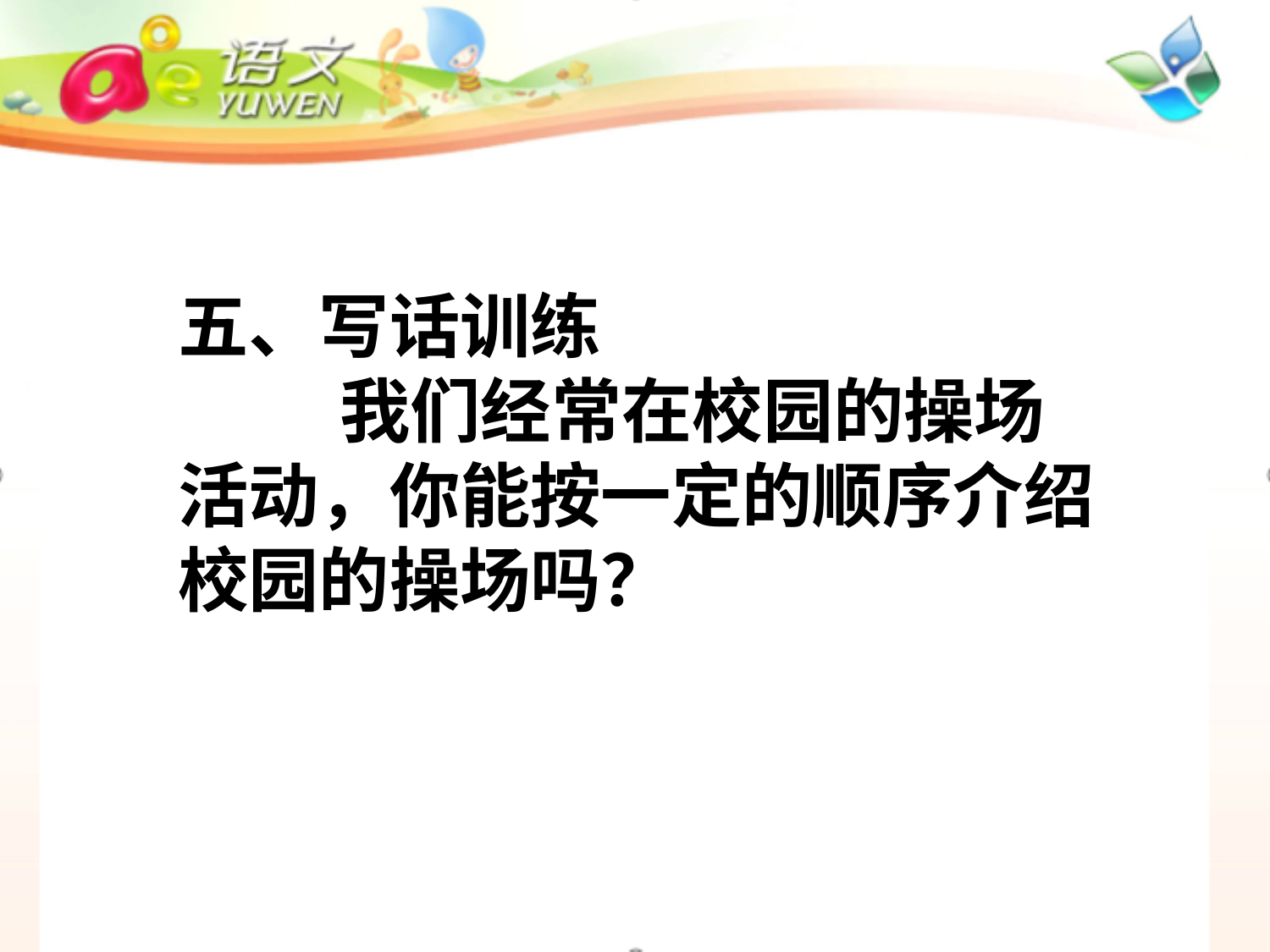

五、写话训练
         我们经常在校园的操场活动，你能按一定的顺序介绍校园的操场吗？